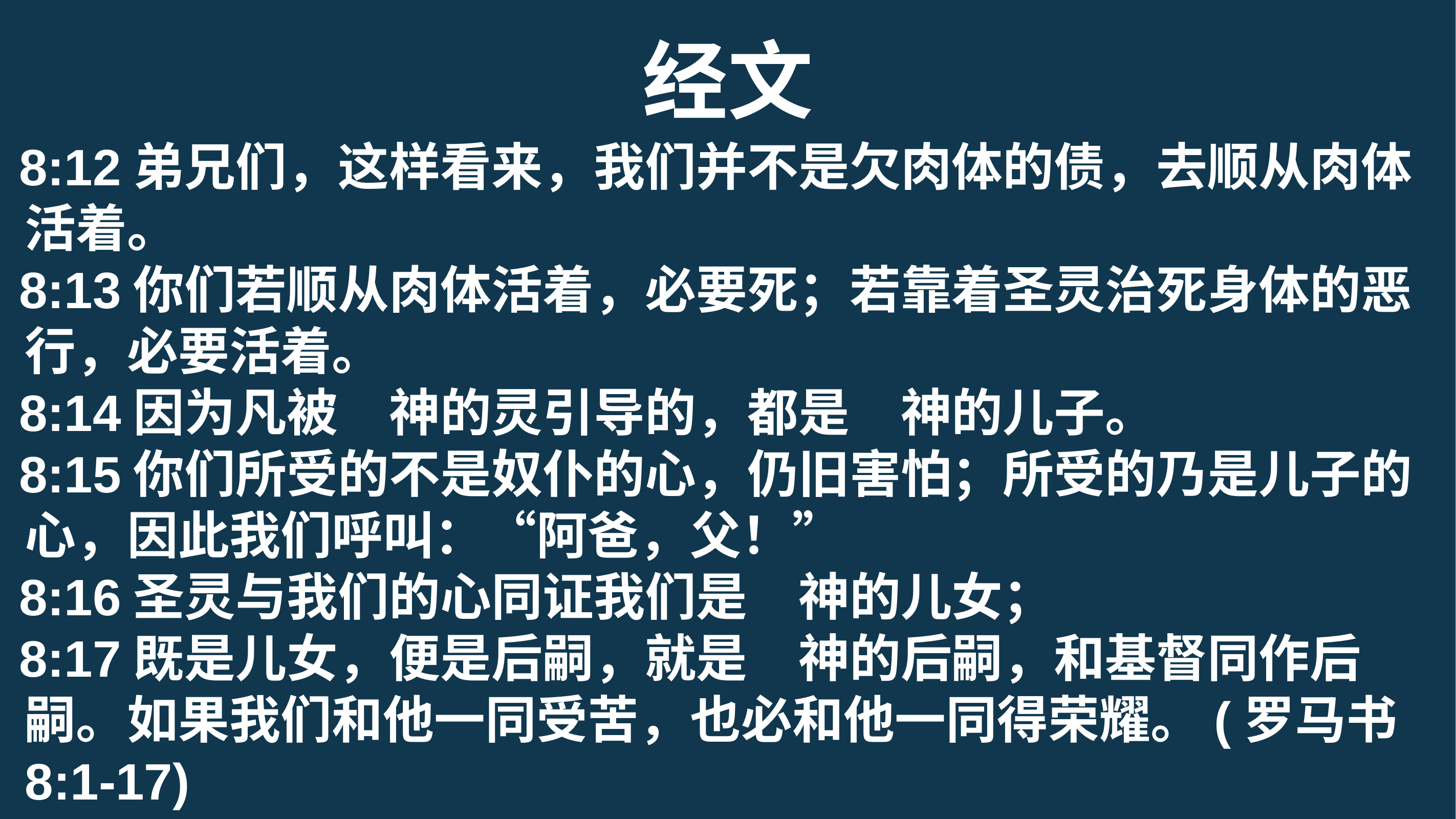

经文
8:12弟兄们，这样看来，我们并不是欠肉体的债，去顺从肉体活着。
8:13你们若顺从肉体活着，必要死；若靠着圣灵治死身体的恶行，必要活着。
8:14因为凡被　神的灵引导的，都是　神的儿子。
8:15你们所受的不是奴仆的心，仍旧害怕；所受的乃是儿子的心，因此我们呼叫：“阿爸，父！”
8:16圣灵与我们的心同证我们是　神的儿女；
8:17既是儿女，便是后嗣，就是　神的后嗣，和基督同作后嗣。如果我们和他一同受苦，也必和他一同得荣耀。(罗马书 8:1-17)